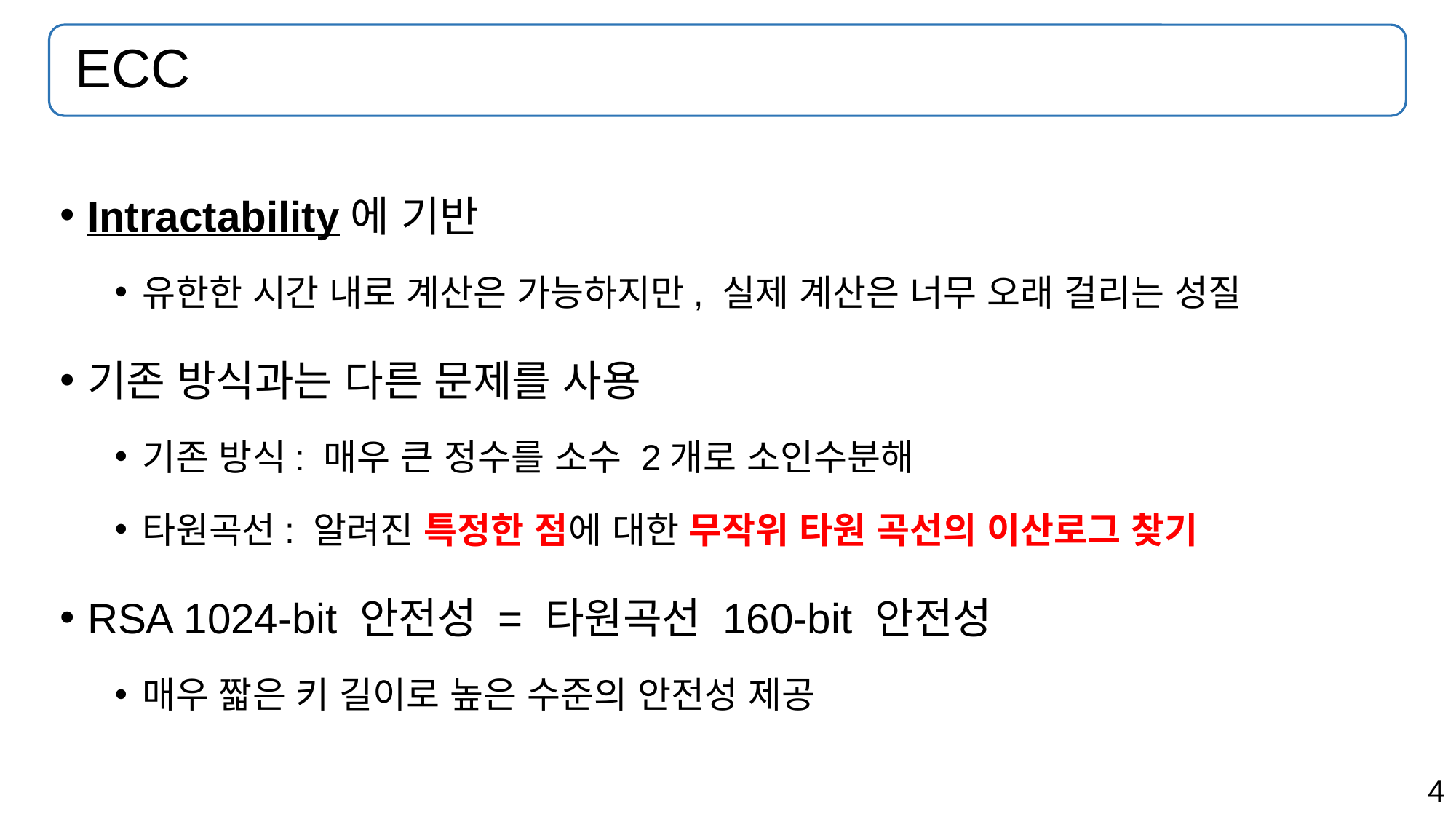

# ECC
Intractability에 기반
유한한 시간 내로 계산은 가능하지만, 실제 계산은 너무 오래 걸리는 성질
기존 방식과는 다른 문제를 사용
기존 방식: 매우 큰 정수를 소수 2개로 소인수분해
타원곡선: 알려진 특정한 점에 대한 무작위 타원 곡선의 이산로그 찾기
RSA 1024-bit 안전성 = 타원곡선 160-bit 안전성
매우 짧은 키 길이로 높은 수준의 안전성 제공